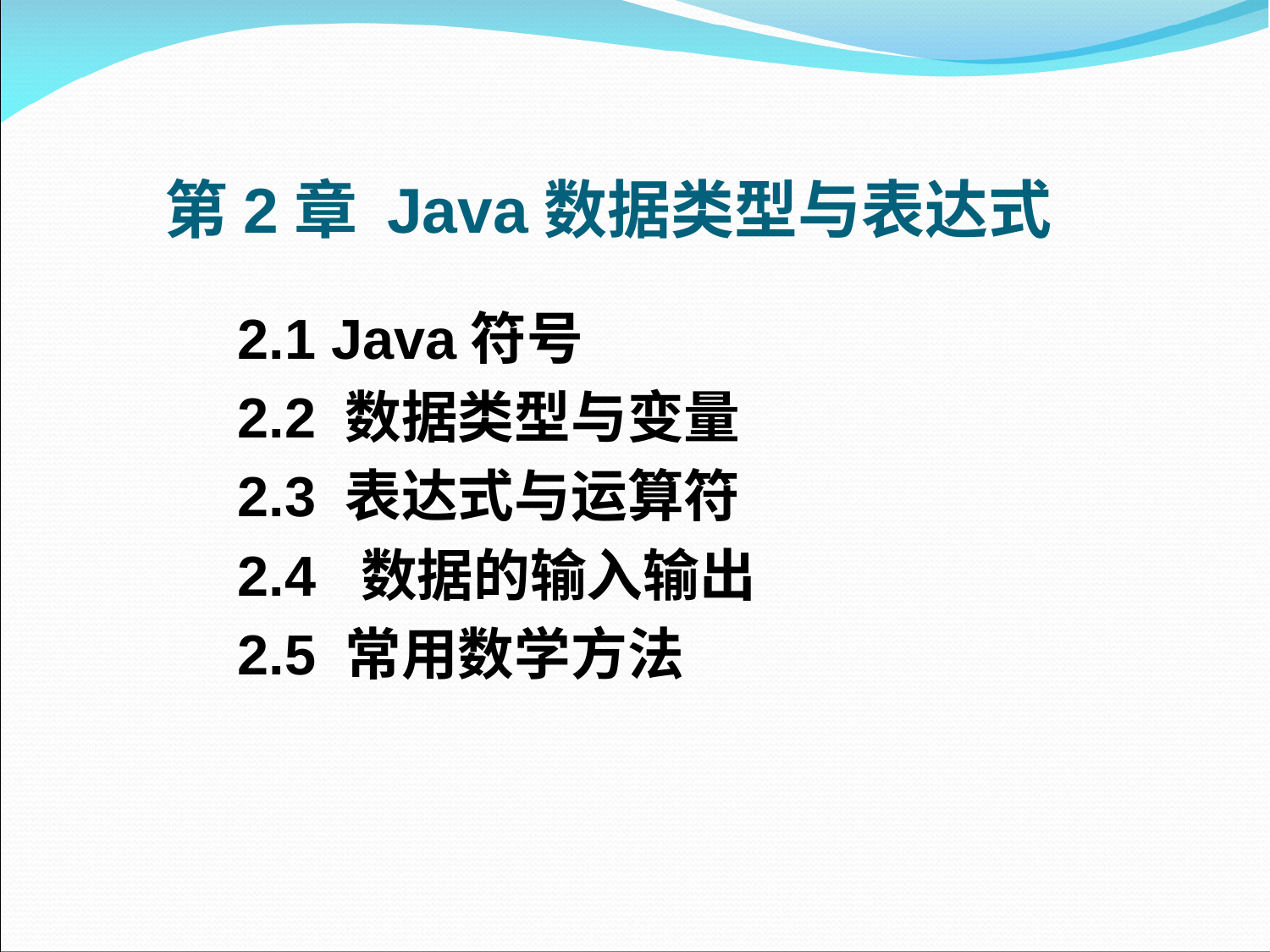

# 第2章 Java数据类型与表达式
2.1 Java符号
2.2 数据类型与变量
2.3 表达式与运算符
2.4  数据的输入输出
2.5 常用数学方法